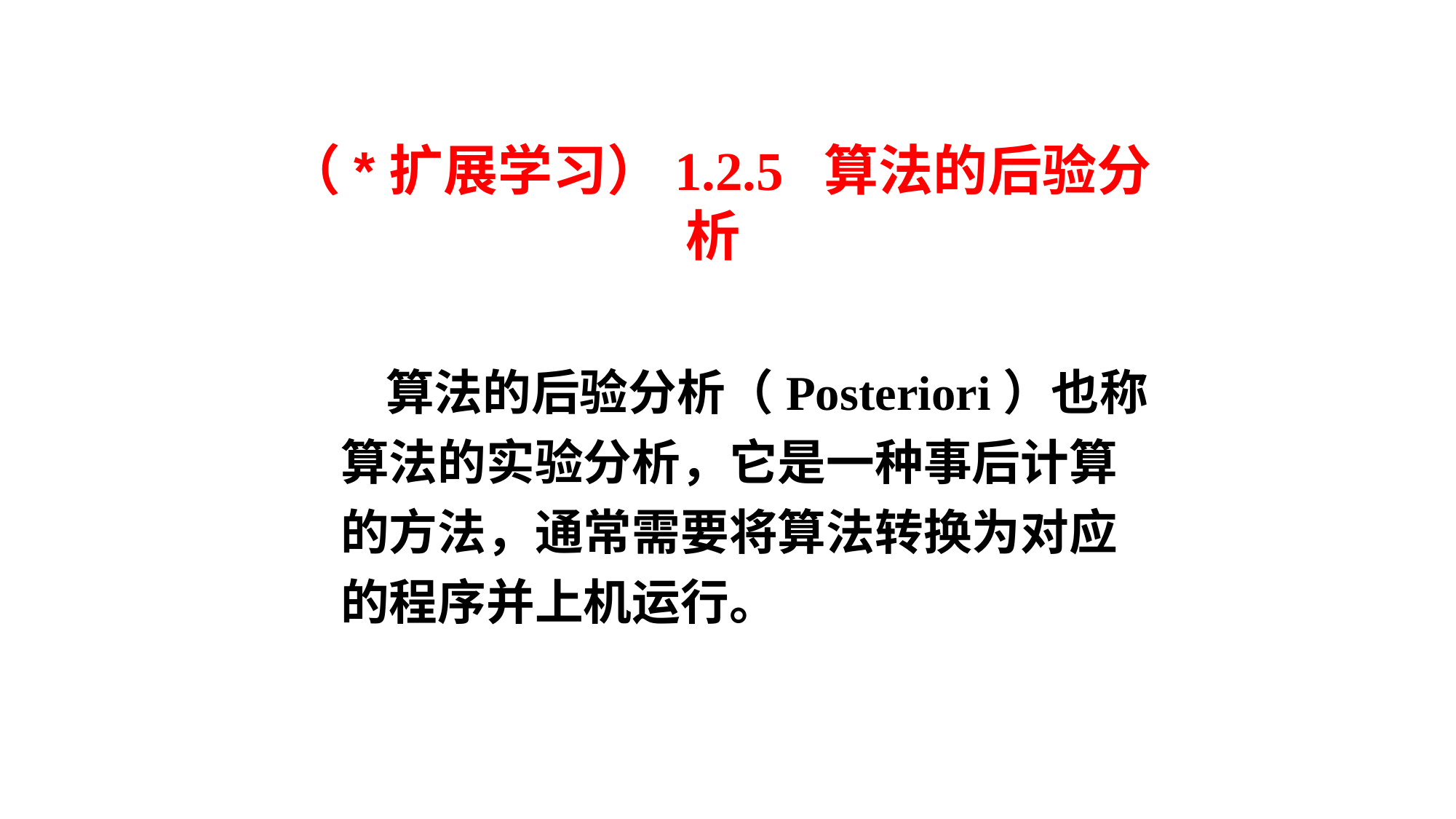

（*扩展学习）1.2.5  算法的后验分析
   算法的后验分析（Posteriori）也称算法的实验分析，它是一种事后计算的方法，通常需要将算法转换为对应的程序并上机运行。